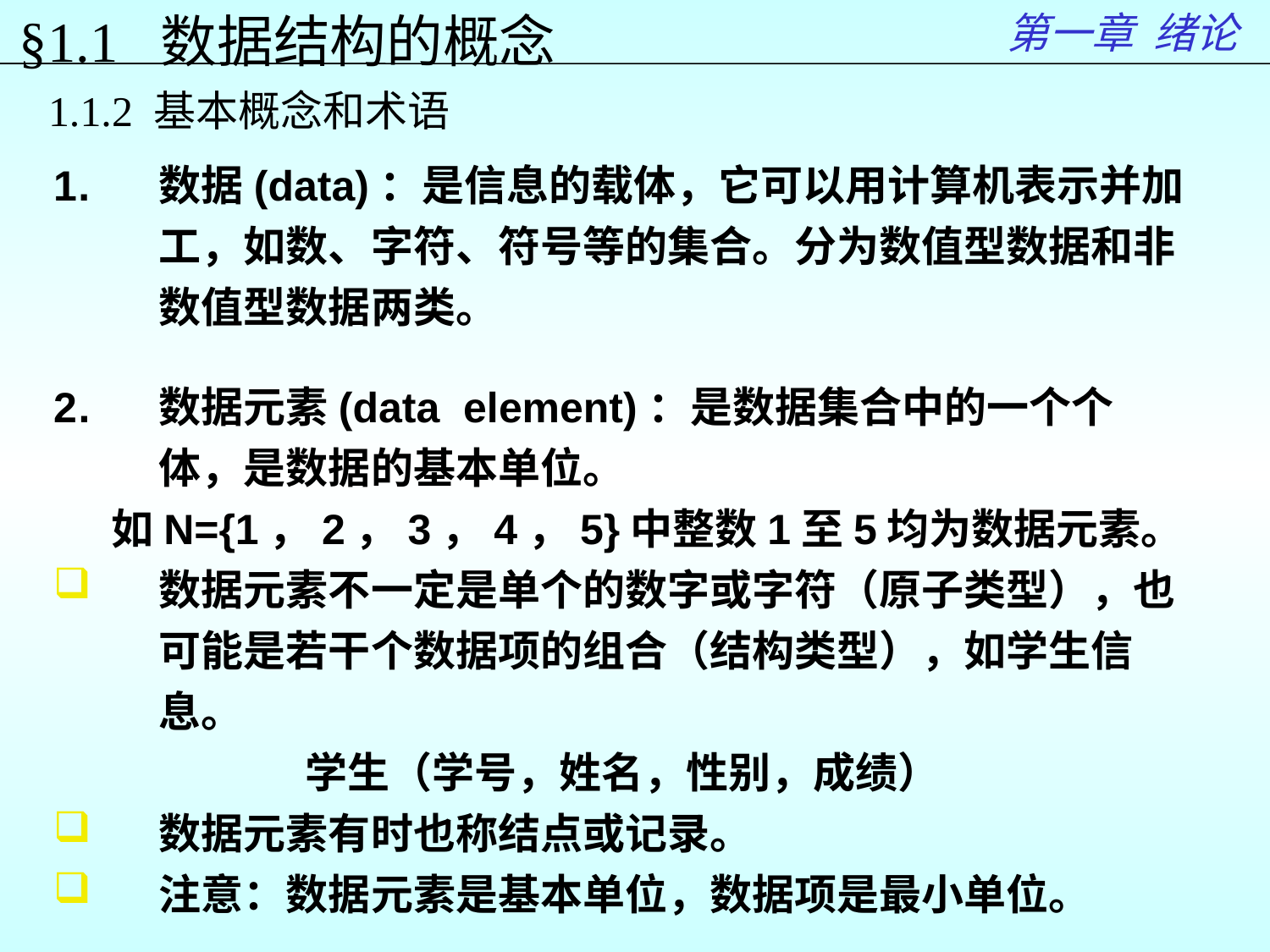

第一章  绪论

§1.1  数据结构的概念
1.1.2 基本概念和术语
数据(data)：是信息的载体，它可以用计算机表示并加工，如数、字符、符号等的集合。分为数值型数据和非数值型数据两类。
数据元素(data  element)：是数据集合中的一个个体，是数据的基本单位。
     如N={1，2，3，4，5}中整数1至5均为数据元素。
数据元素不一定是单个的数字或字符（原子类型），也可能是若干个数据项的组合（结构类型），如学生信息。
	  学生（学号，姓名，性别，成绩）
数据元素有时也称结点或记录。
注意：数据元素是基本单位，数据项是最小单位。